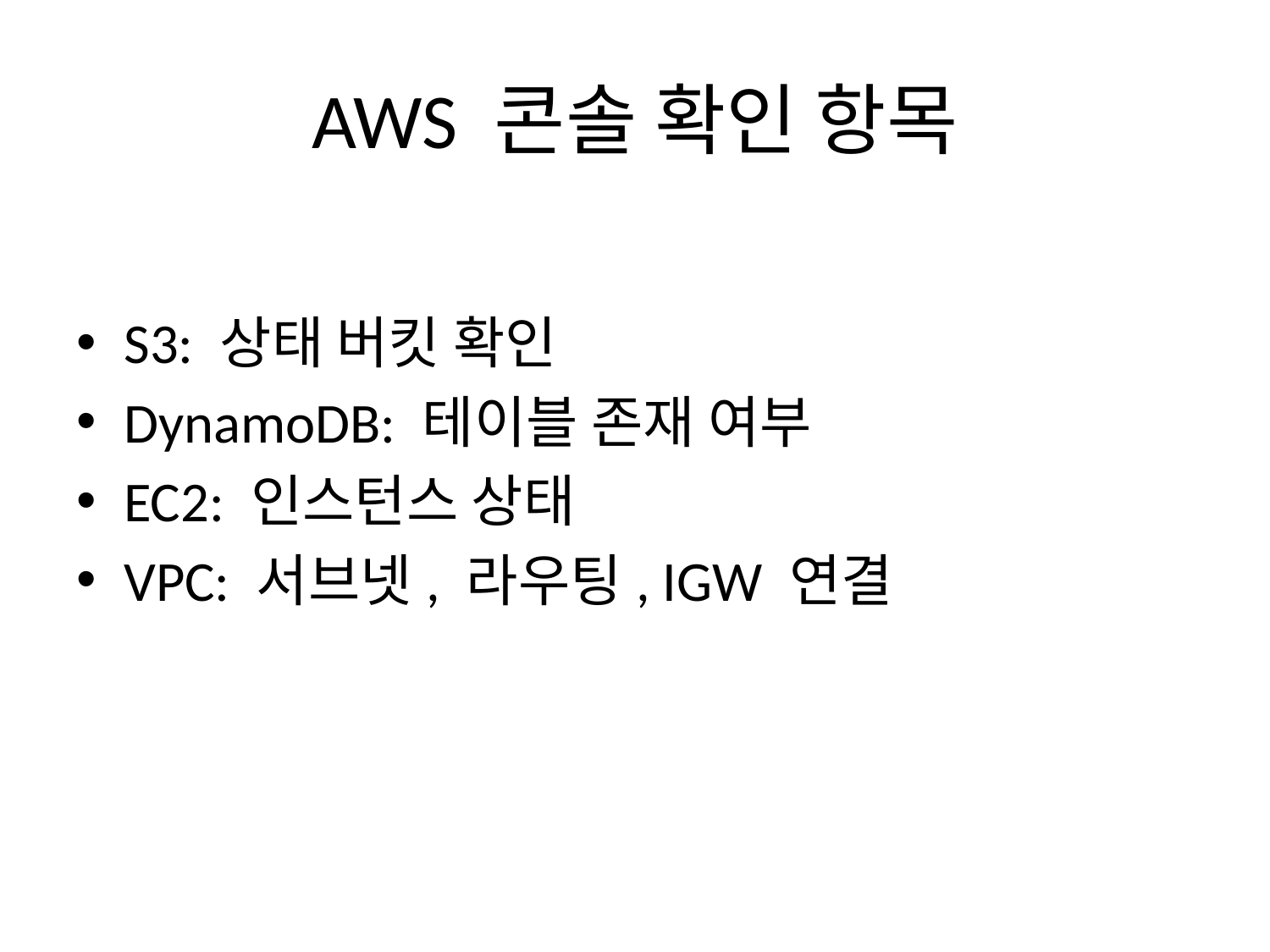

# AWS 콘솔 확인 항목

S3: 상태 버킷 확인
DynamoDB: 테이블 존재 여부
EC2: 인스턴스 상태
VPC: 서브넷, 라우팅, IGW 연결